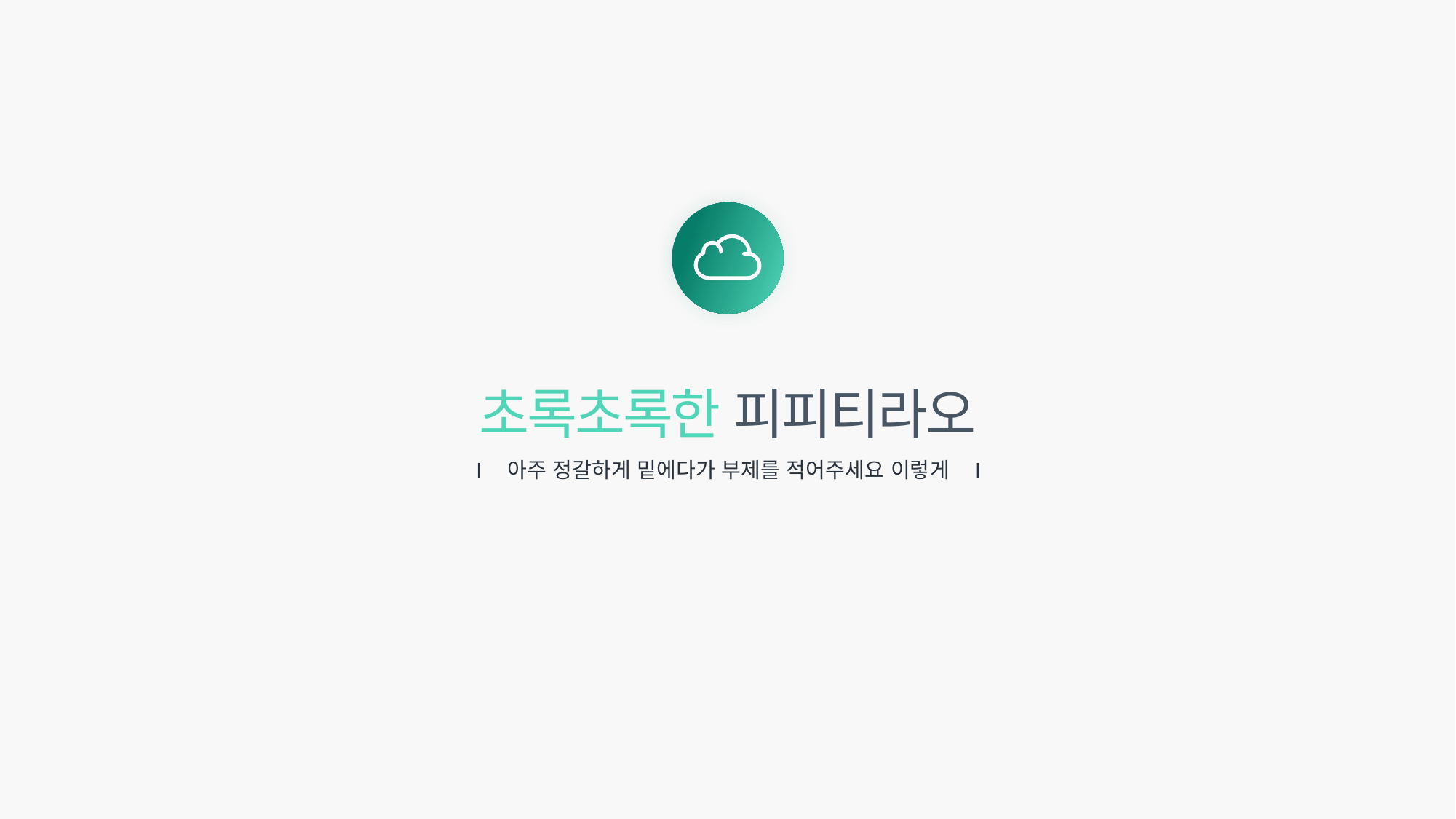

초록초록한 피피티라오
I
아주 정갈하게 밑에다가 부제를 적어주세요 이렇게
I